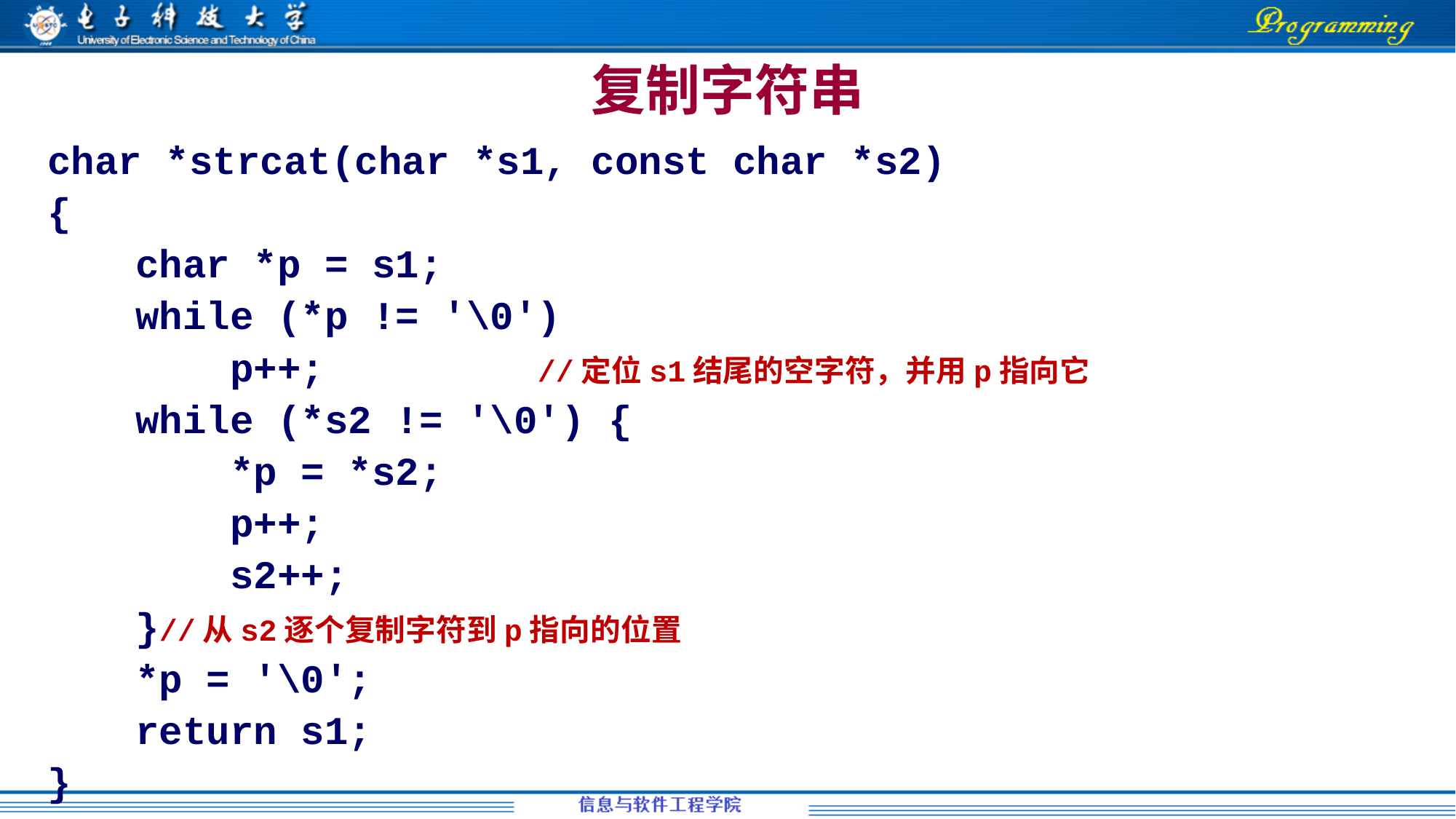

复制字符串
char *strcat(char *s1, const char *s2)
{
	  char *p = s1;
	  while (*p != '\0')
	      p++;         //定位s1结尾的空字符，并用p指向它
	  while (*s2 != '\0') {
	      *p = *s2;
	      p++;
	      s2++;
	  }//从s2逐个复制字符到p指向的位置
	  *p = '\0';
	  return s1;
}